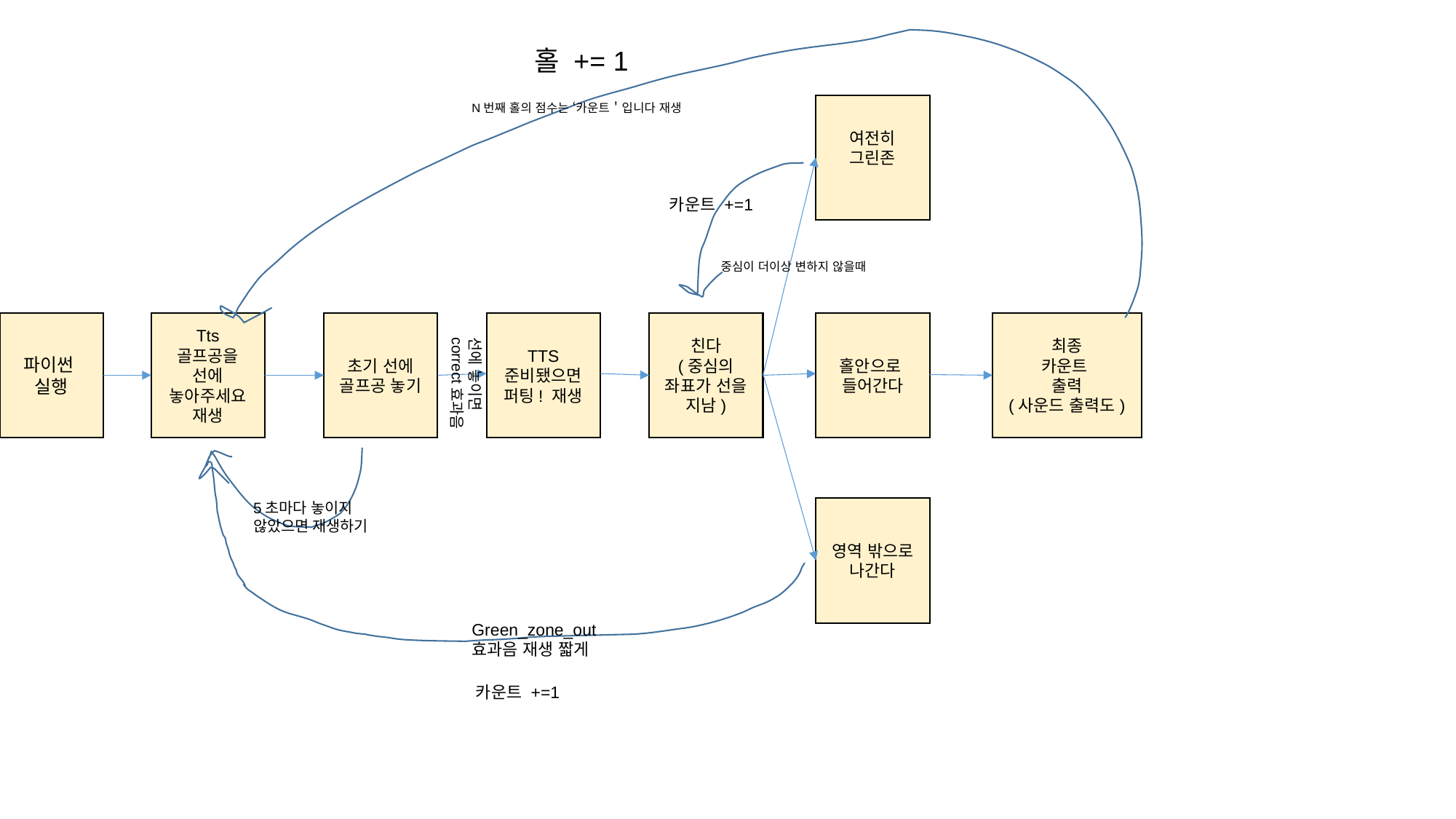

홀 += 1
N번째 홀의 점수는 ‘카운트＇입니다 재생
여전히
그린존

카운트 +=1
중심이 더이상 변하지 않을때
파이썬
실행
Tts 골프공을 선에 놓아주세요 재생
초기 선에
골프공 놓기
TTS
준비됐으면 퍼팅! 재생
친다
(중심의 좌표가 선을 지남)
홀안으로
들어간다
최종
카운트
출력
(사운드 출력도)
선에 놓이면 correct효과음

5초마다 놓이지
않았으면 재생하기
영역 밖으로
나간다
Green_zone_out
효과음 재생 짧게
카운트 +=1